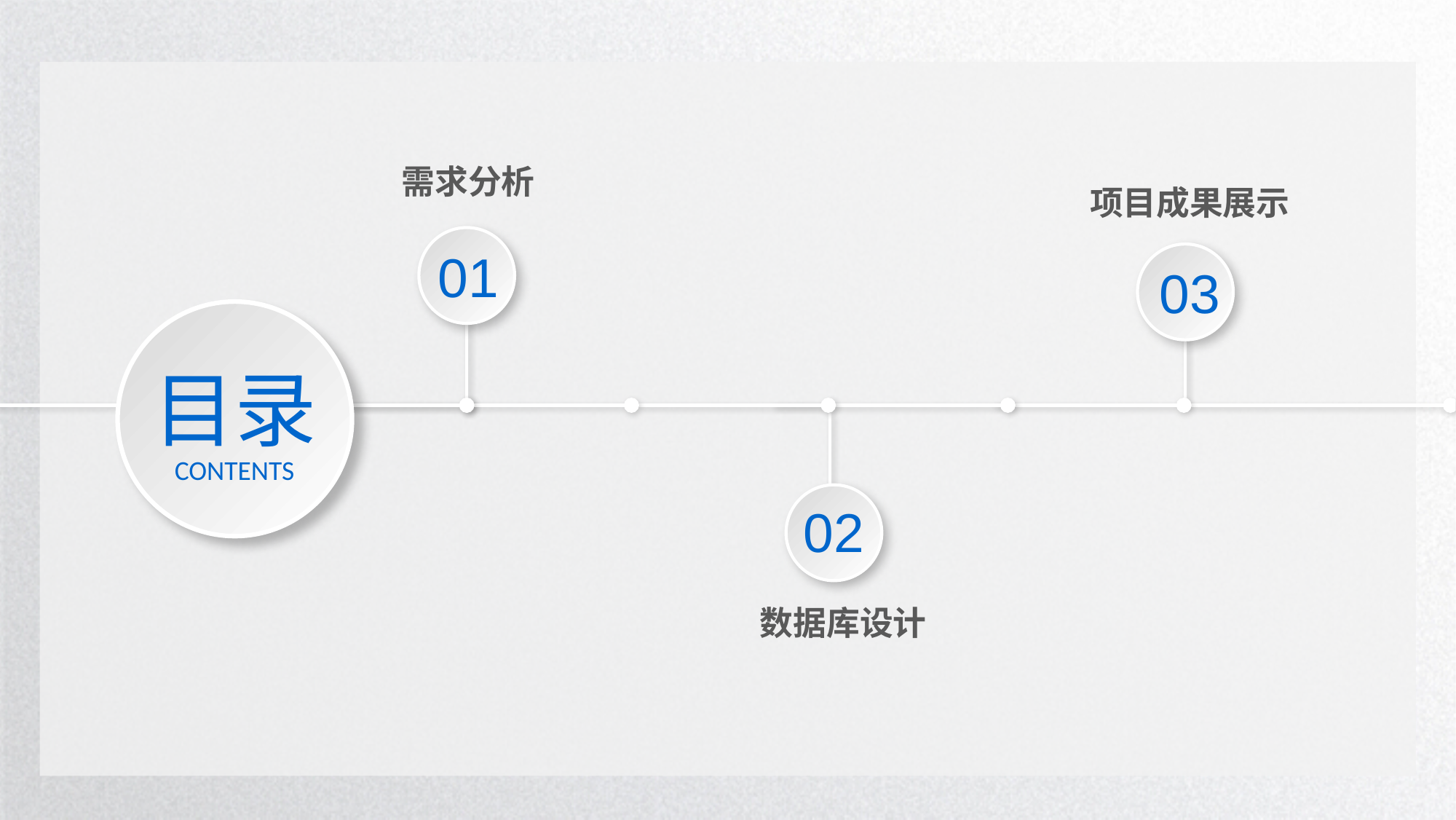

需求分析

项目成果展示

01

03

目录
CONTENTS

02
数据库设计